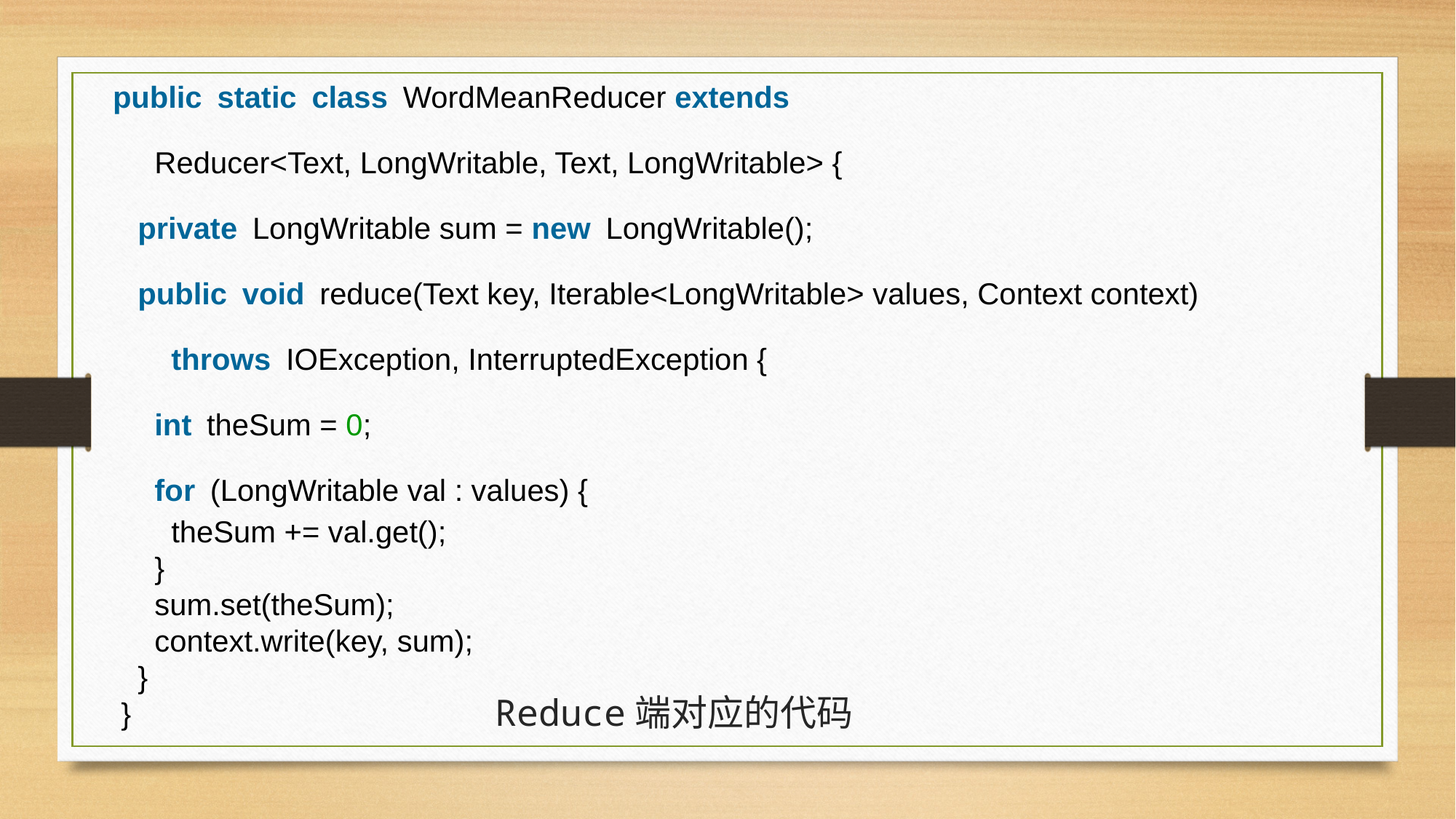

public static class WordMeanReducer extends
      Reducer<Text, LongWritable, Text, LongWritable> {
    private LongWritable sum = new LongWritable();
    public void reduce(Text key, Iterable<LongWritable> values, Context context)
        throws IOException, InterruptedException {
      int theSum = 0;
      for (LongWritable val : values) {
        theSum += val.get();
      }
      sum.set(theSum);
      context.write(key, sum);
    }
  }

Reduce端对应的代码